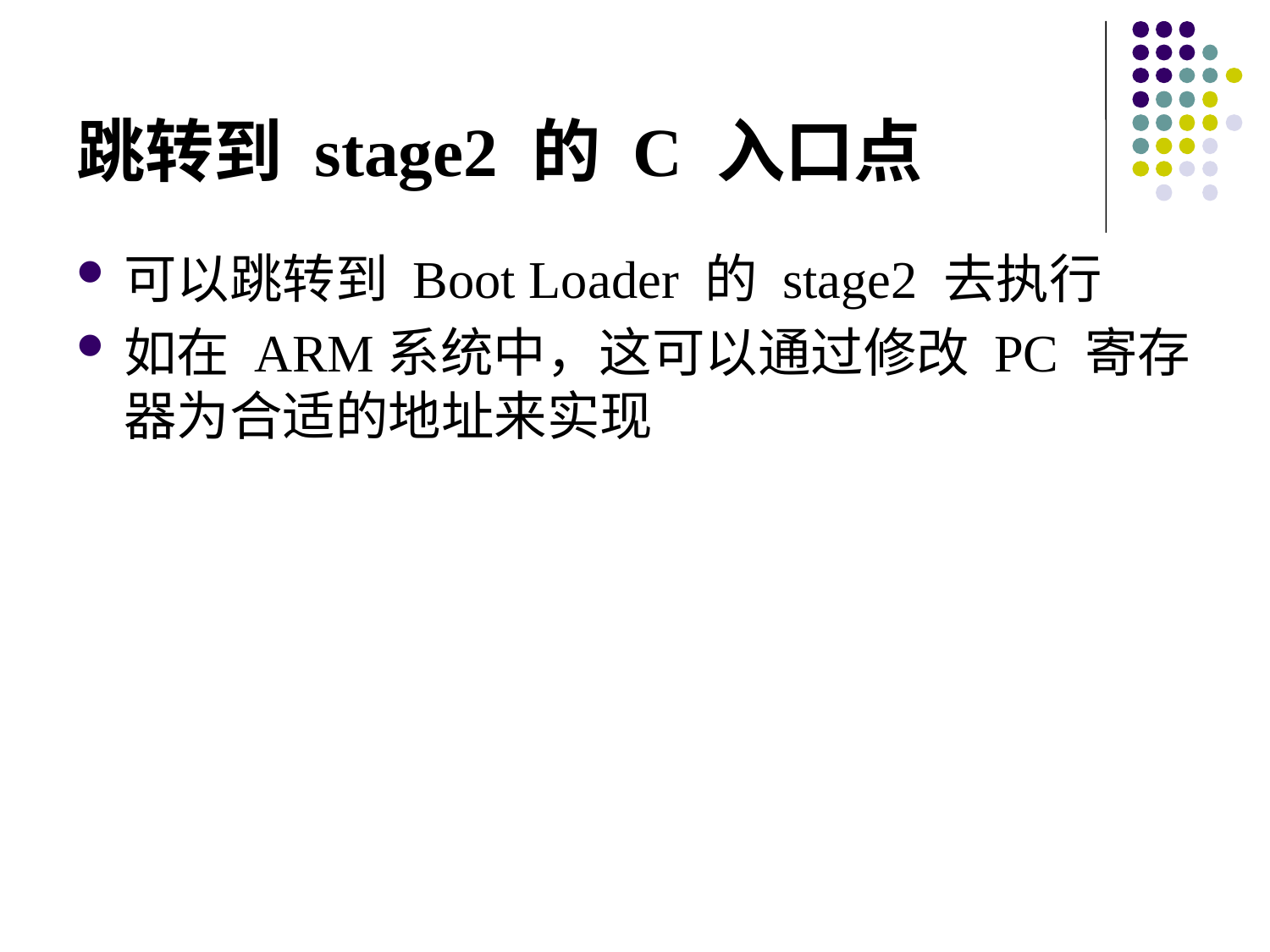

# 跳转到 stage2 的 C 入口点
可以跳转到 Boot Loader 的 stage2 去执行
如在 ARM系统中，这可以通过修改 PC 寄存器为合适的地址来实现